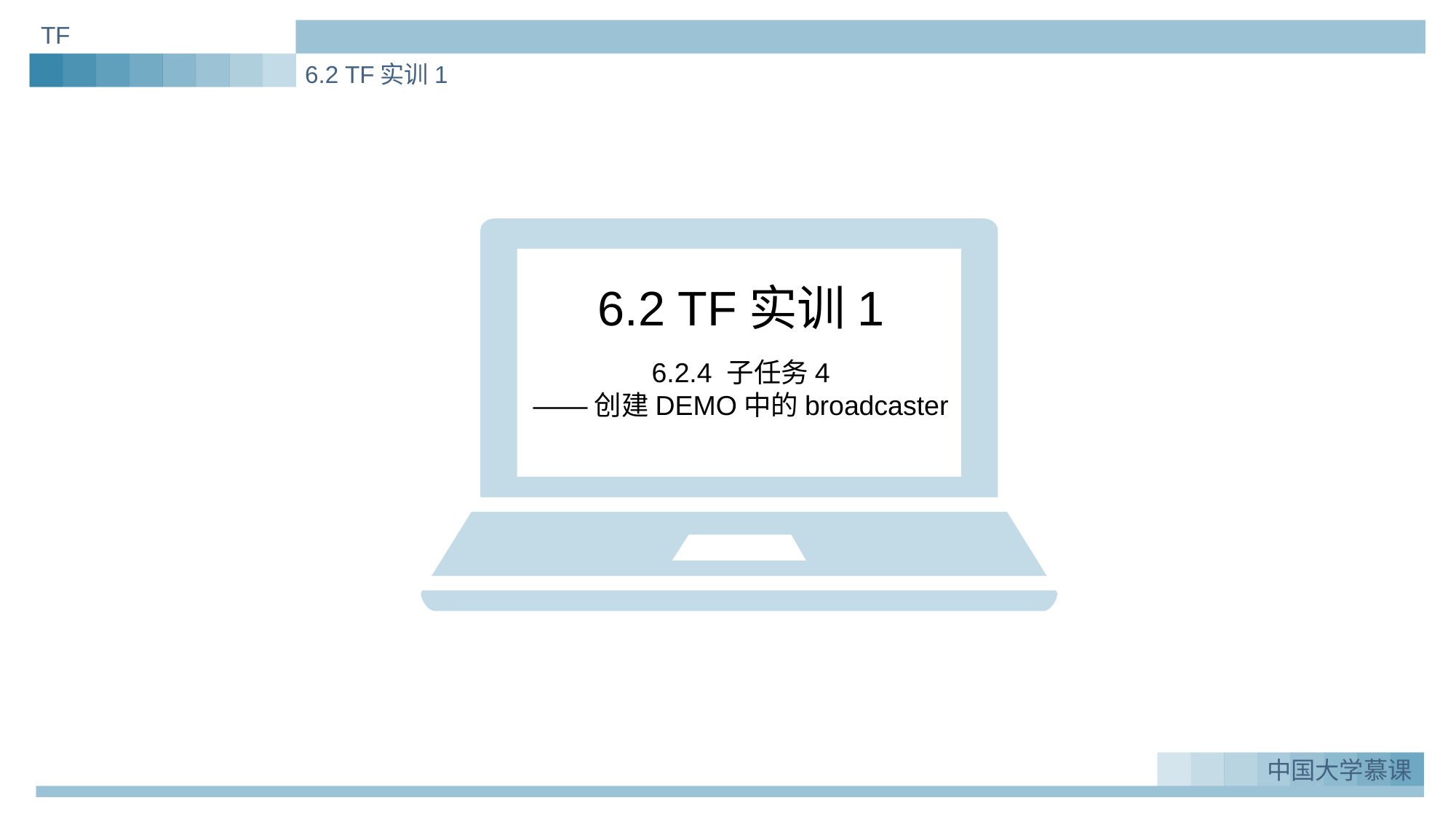

TF
6.2 TF实训1

6.2 TF实训1
6.2.4 子任务4
——创建DEMO中的broadcaster
中国大学慕课